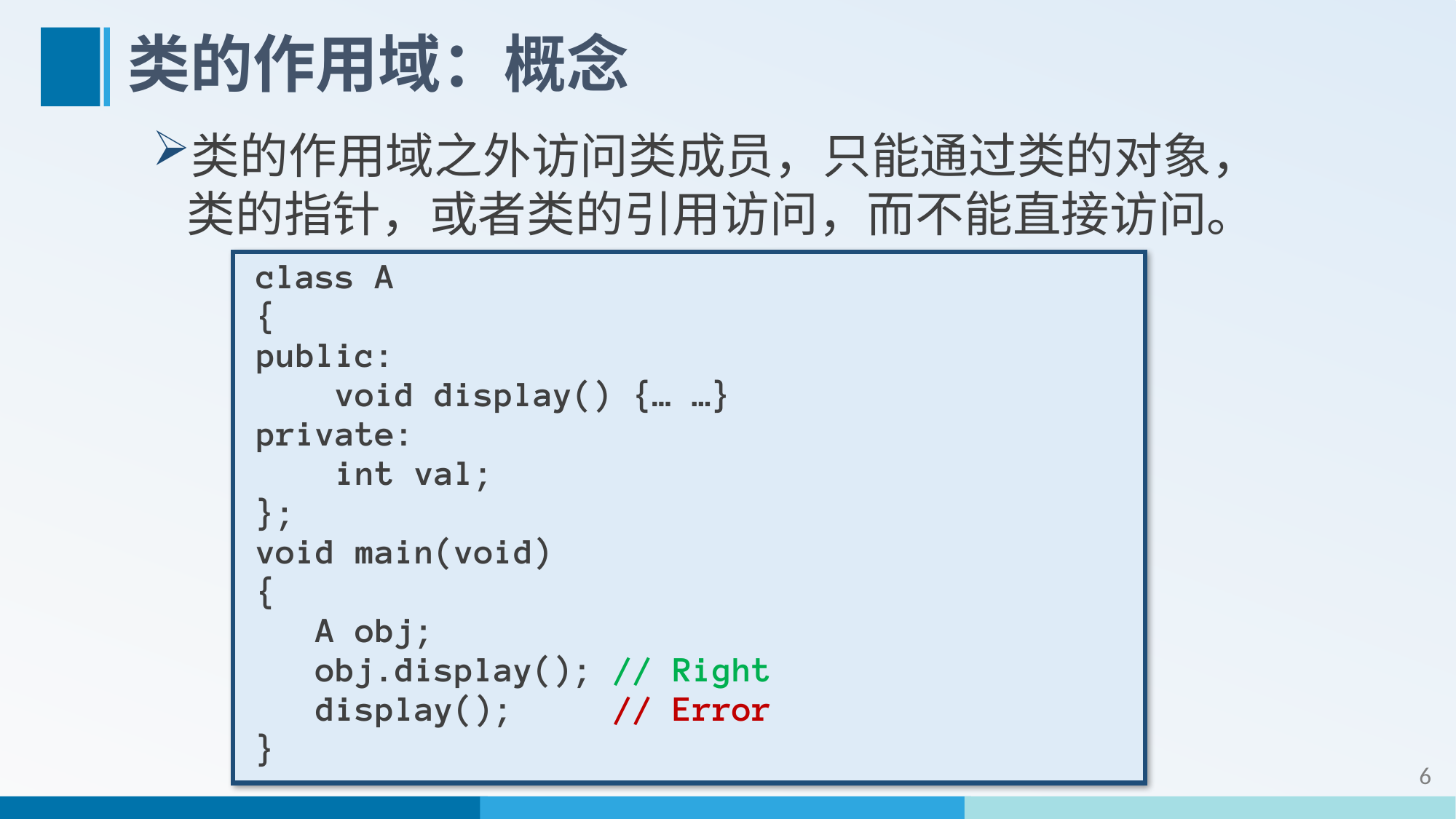

# 类的作用域：概念
类的作用域之外访问类成员，只能通过类的对象，类的指针，或者类的引用访问，而不能直接访问。
class A
{
public:
    void display() {… …}
private:
    int val;
};
void main(void)
{
   A obj;
   obj.display(); // Right
   display();     // Error
}